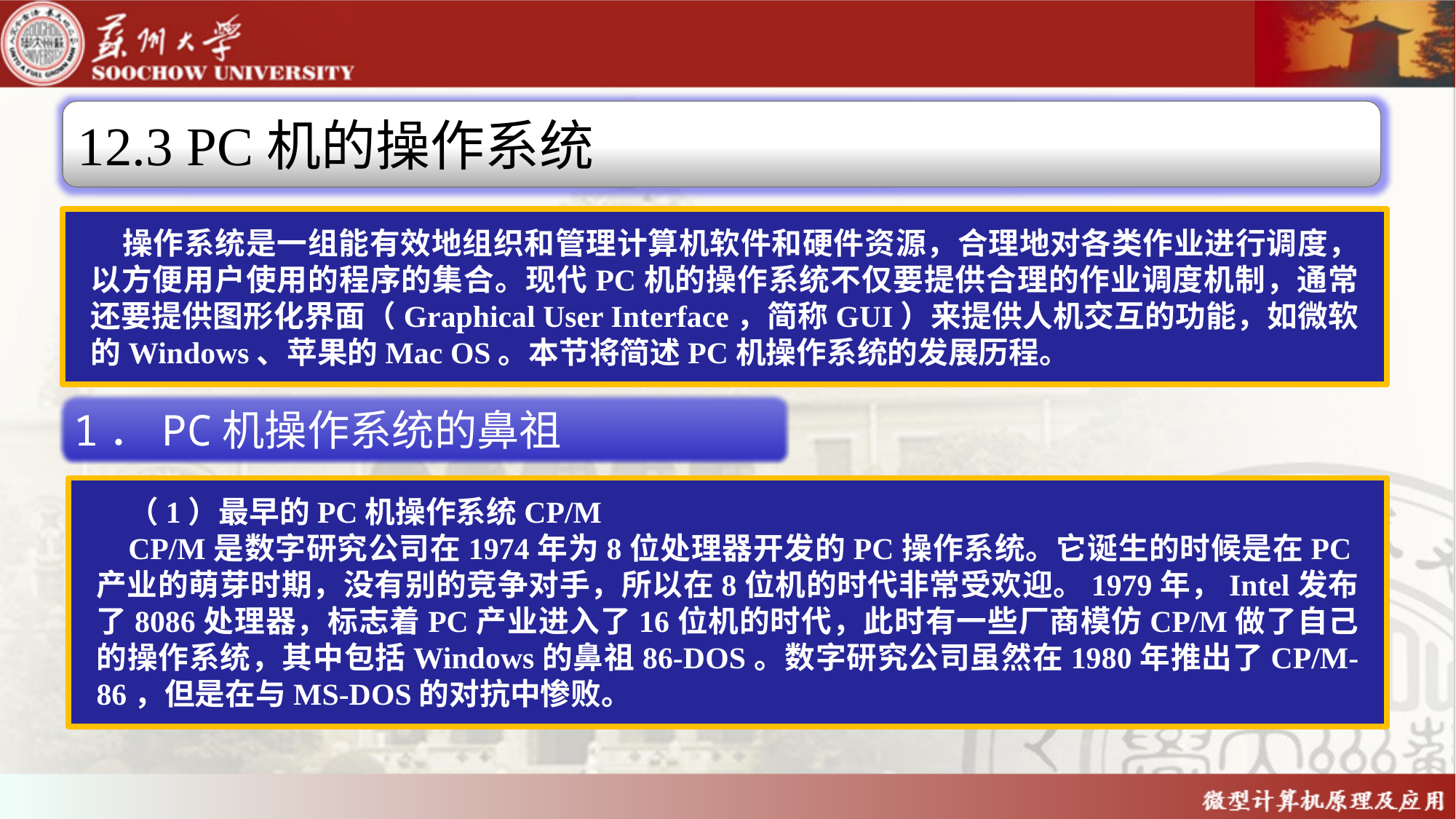

12.3 PC机的操作系统
操作系统是一组能有效地组织和管理计算机软件和硬件资源，合理地对各类作业进行调度，以方便用户使用的程序的集合。现代PC机的操作系统不仅要提供合理的作业调度机制，通常还要提供图形化界面（Graphical User Interface，简称GUI）来提供人机交互的功能，如微软的Windows、苹果的Mac OS。本节将简述PC机操作系统的发展历程。
1．PC机操作系统的鼻祖
（1）最早的PC机操作系统CP/M
CP/M是数字研究公司在1974年为8位处理器开发的PC操作系统。它诞生的时候是在PC产业的萌芽时期，没有别的竞争对手，所以在8位机的时代非常受欢迎。1979年，Intel发布了8086处理器，标志着PC产业进入了16位机的时代，此时有一些厂商模仿CP/M做了自己的操作系统，其中包括Windows的鼻祖86-DOS。数字研究公司虽然在1980年推出了CP/M-86，但是在与MS-DOS的对抗中惨败。